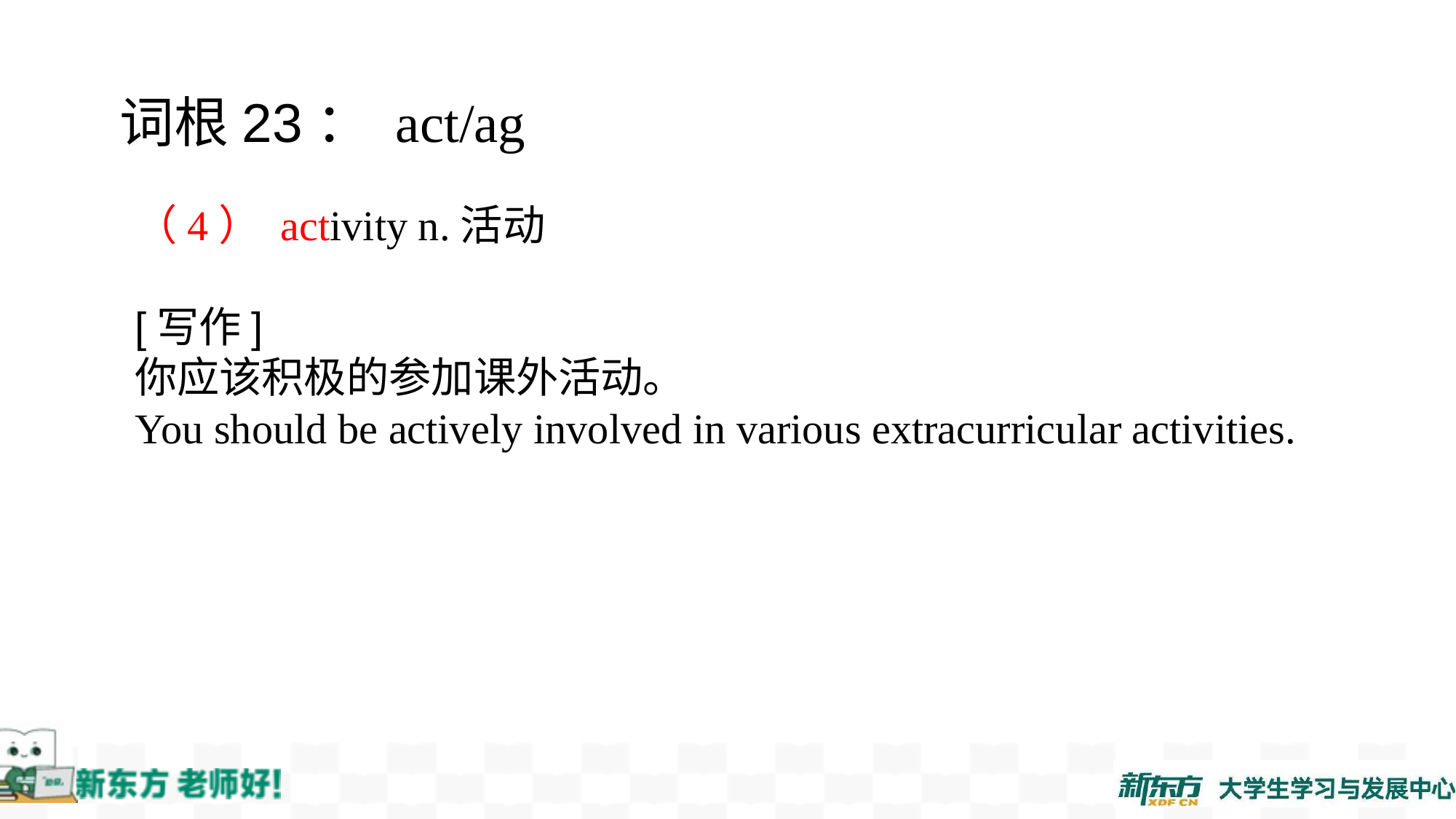

词根23： act/ag
（4） activity n.活动

[写作]
你应该积极的参加课外活动。
You should be actively involved in various extracurricular activities.